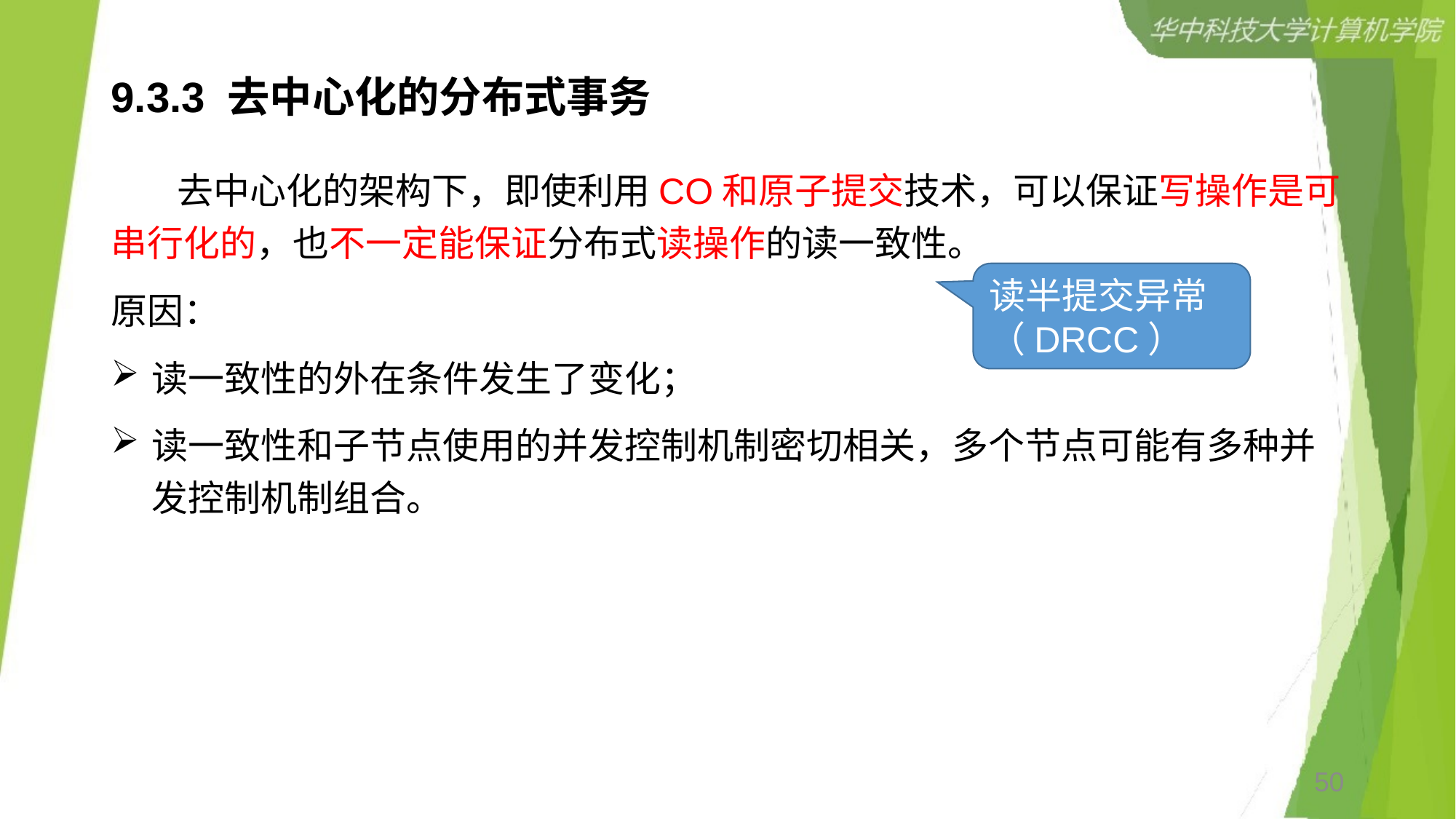

# 9.3.3 去中心化的分布式事务
       去中心化的架构下，即使利用CO和原子提交技术，可以保证写操作是可串行化的，也不一定能保证分布式读操作的读一致性。
原因：
读一致性的外在条件发生了变化；
读一致性和子节点使用的并发控制机制密切相关，多个节点可能有多种并发控制机制组合。
读半提交异常（DRCC）
50